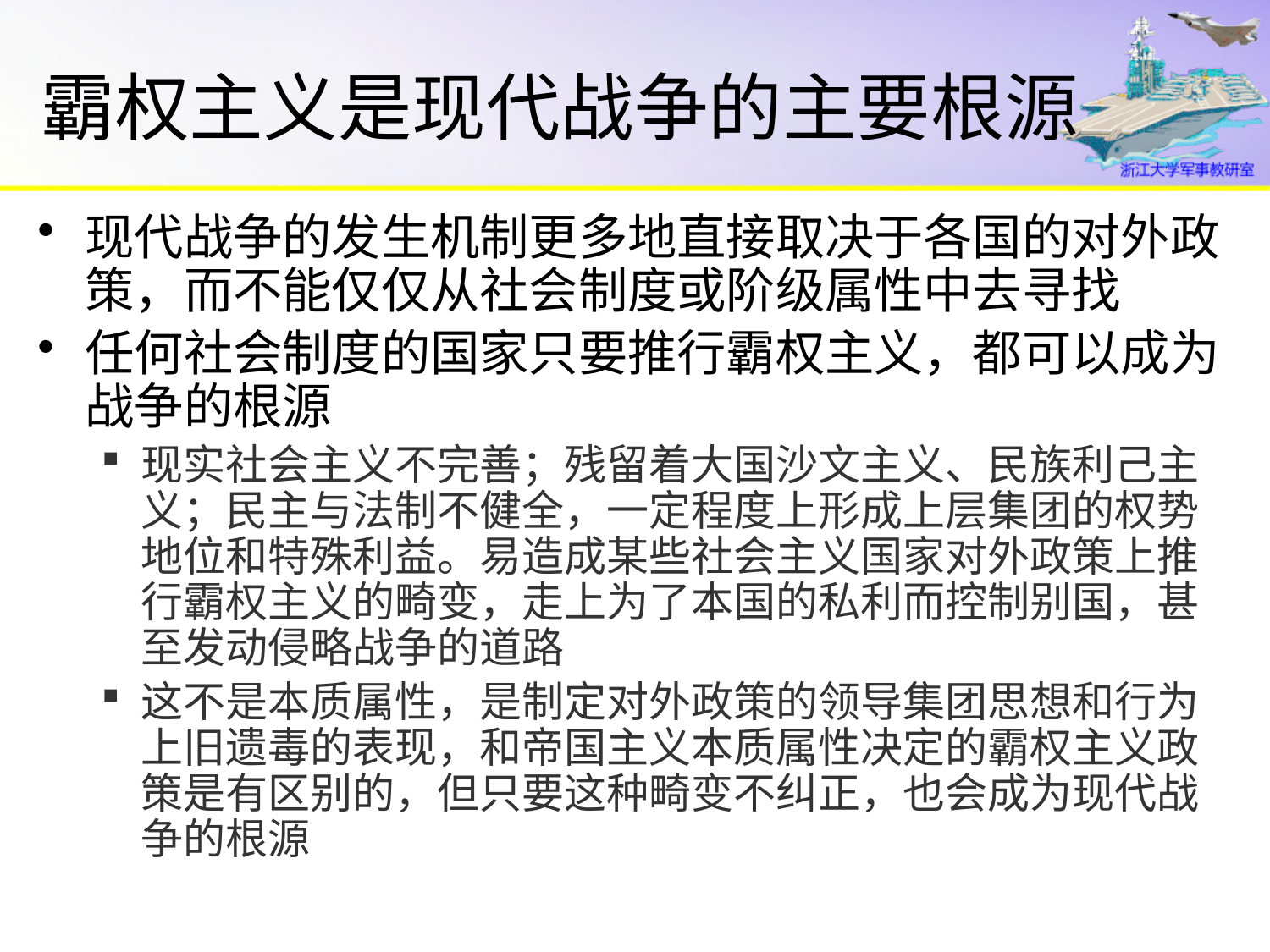

# 霸权主义是现代战争的主要根源
现代战争的发生机制更多地直接取决于各国的对外政策，而不能仅仅从社会制度或阶级属性中去寻找
任何社会制度的国家只要推行霸权主义，都可以成为战争的根源
现实社会主义不完善；残留着大国沙文主义、民族利己主义；民主与法制不健全，一定程度上形成上层集团的权势地位和特殊利益。易造成某些社会主义国家对外政策上推行霸权主义的畸变，走上为了本国的私利而控制别国，甚至发动侵略战争的道路
这不是本质属性，是制定对外政策的领导集团思想和行为上旧遗毒的表现，和帝国主义本质属性决定的霸权主义政策是有区别的，但只要这种畸变不纠正，也会成为现代战争的根源